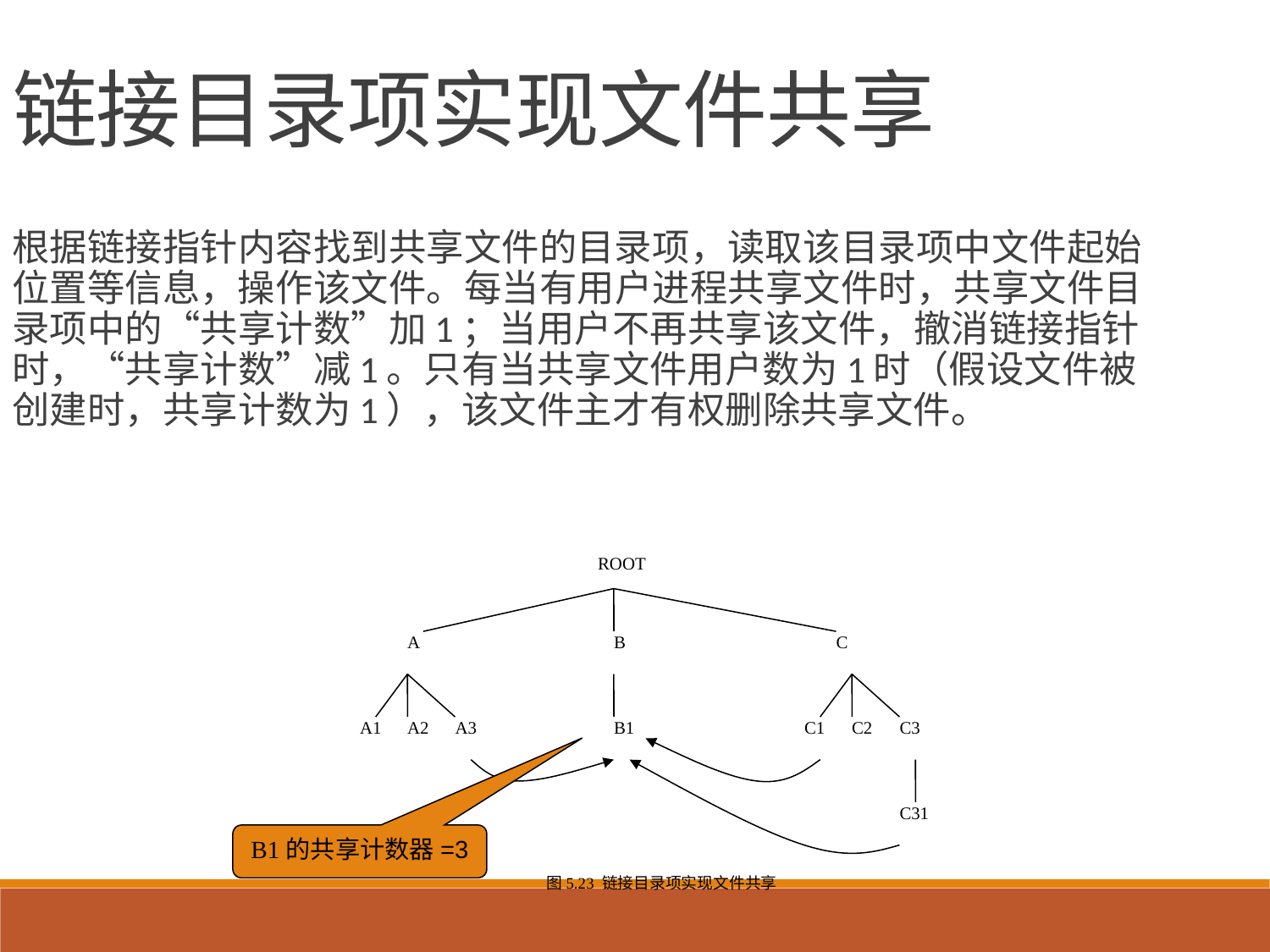

链接目录项实现文件共享
根据链接指针内容找到共享文件的目录项，读取该目录项中文件起始位置等信息，操作该文件。每当有用户进程共享文件时，共享文件目录项中的“共享计数”加1；当用户不再共享该文件，撤消链接指针时，“共享计数”减1。只有当共享文件用户数为1时（假设文件被创建时，共享计数为1），该文件主才有权删除共享文件。
ROOT

A
B
C

A1
A2
A3
B1
C1
C2
C3

C31
图5.23 链接目录项实现文件共享
B1的共享计数器=3